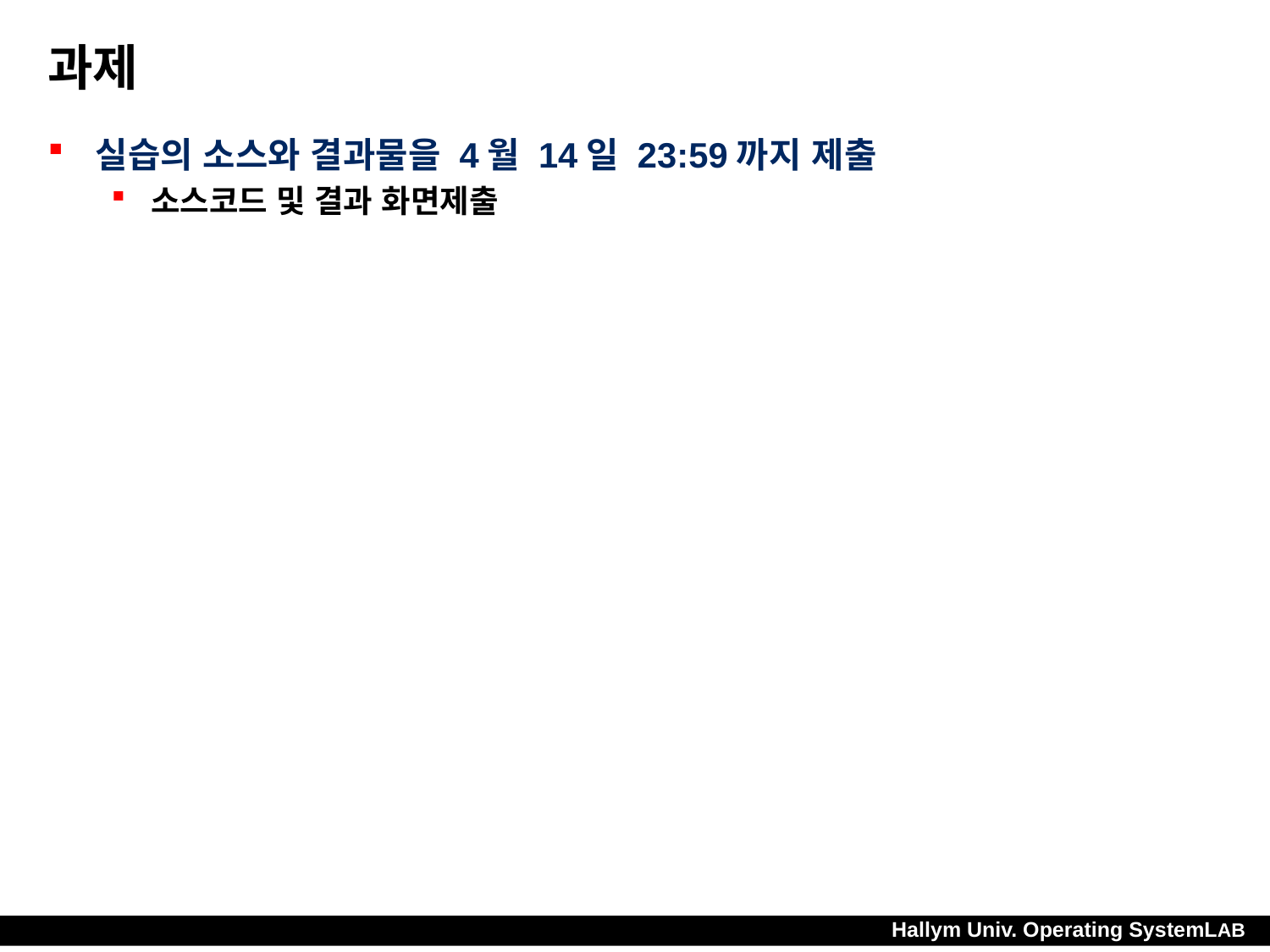

# 과제
실습의 소스와 결과물을 4월 14일 23:59까지 제출
소스코드 및 결과 화면제출